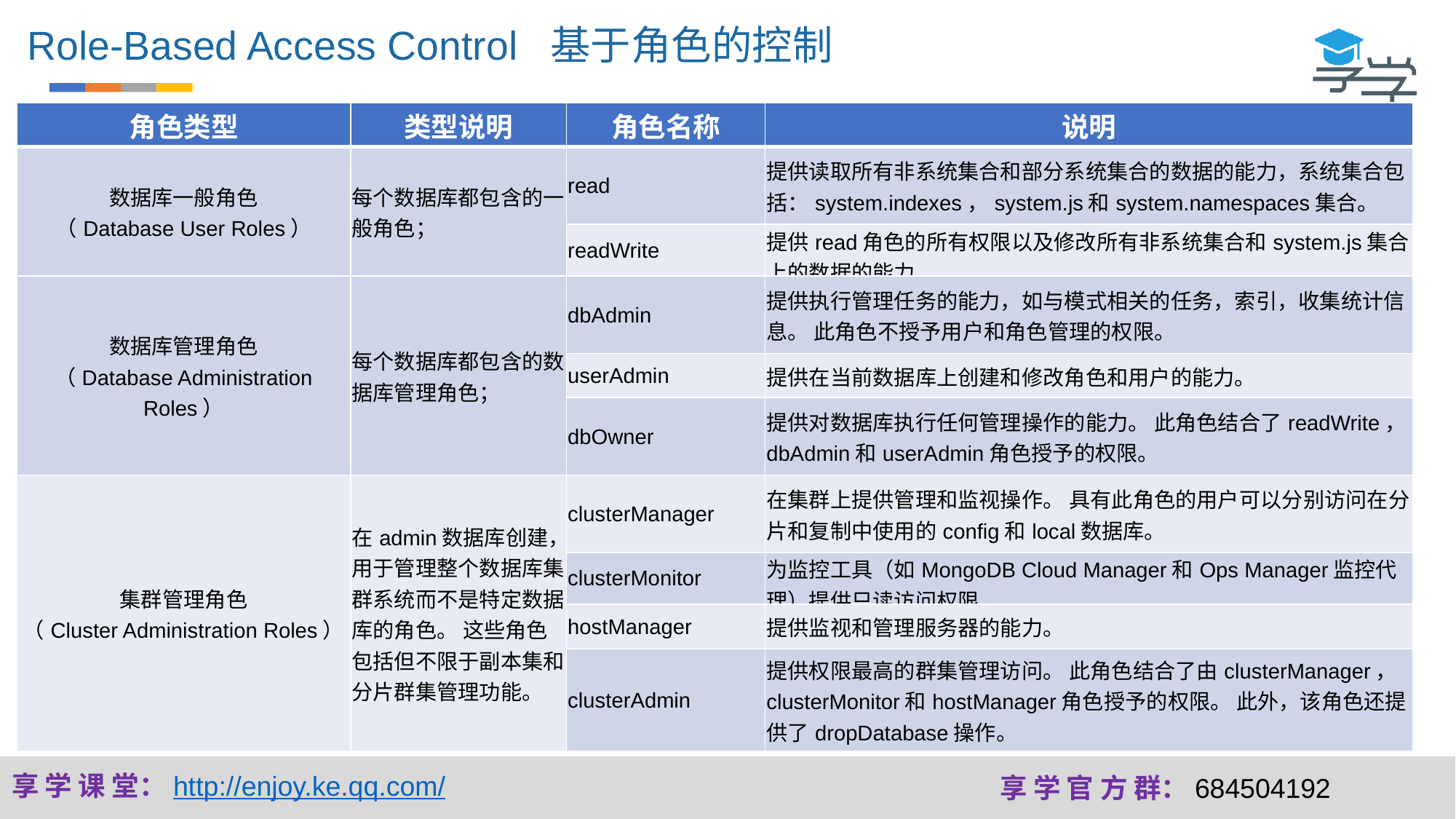

Role-Based Access Control  基于角色的控制

| 角色类型 | 类型说明 | 角色名称 | 说明 |
| --- | --- | --- | --- |
| 数据库一般角色 （Database User Roles） | 每个数据库都包含的一般角色； | read | 提供读取所有非系统集合和部分系统集合的数据的能力，系统集合包括：system.indexes，system.js和system.namespaces集合。 |
|  |  | readWrite | 提供read角色的所有权限以及修改所有非系统集合和system.js集合上的数据的能力。 |
| 数据库管理角色 （Database Administration Roles） | 每个数据库都包含的数据库管理角色； | dbAdmin | 提供执行管理任务的能力，如与模式相关的任务，索引，收集统计信息。 此角色不授予用户和角色管理的权限。 |
|  |  | userAdmin | 提供在当前数据库上创建和修改角色和用户的能力。 |
|  |  | dbOwner | 提供对数据库执行任何管理操作的能力。 此角色结合了readWrite，dbAdmin和userAdmin角色授予的权限。 |
| 集群管理角色 （Cluster Administration Roles） | 在admin数据库创建，用于管理整个数据库集群系统而不是特定数据库的角色。 这些角色包括但不限于副本集和分片群集管理功能。 | clusterManager | 在集群上提供管理和监视操作。 具有此角色的用户可以分别访问在分片和复制中使用的config和local数据库。 |
|  |  | clusterMonitor | 为监控工具（如MongoDB Cloud Manager和Ops Manager监控代理）提供只读访问权限。 |
|  |  | hostManager | 提供监视和管理服务器的能力。 |
|  |  | clusterAdmin | 提供权限最高的群集管理访问。 此角色结合了由clusterManager，clusterMonitor和hostManager角色授予的权限。 此外，该角色还提供了dropDatabase操作。 |